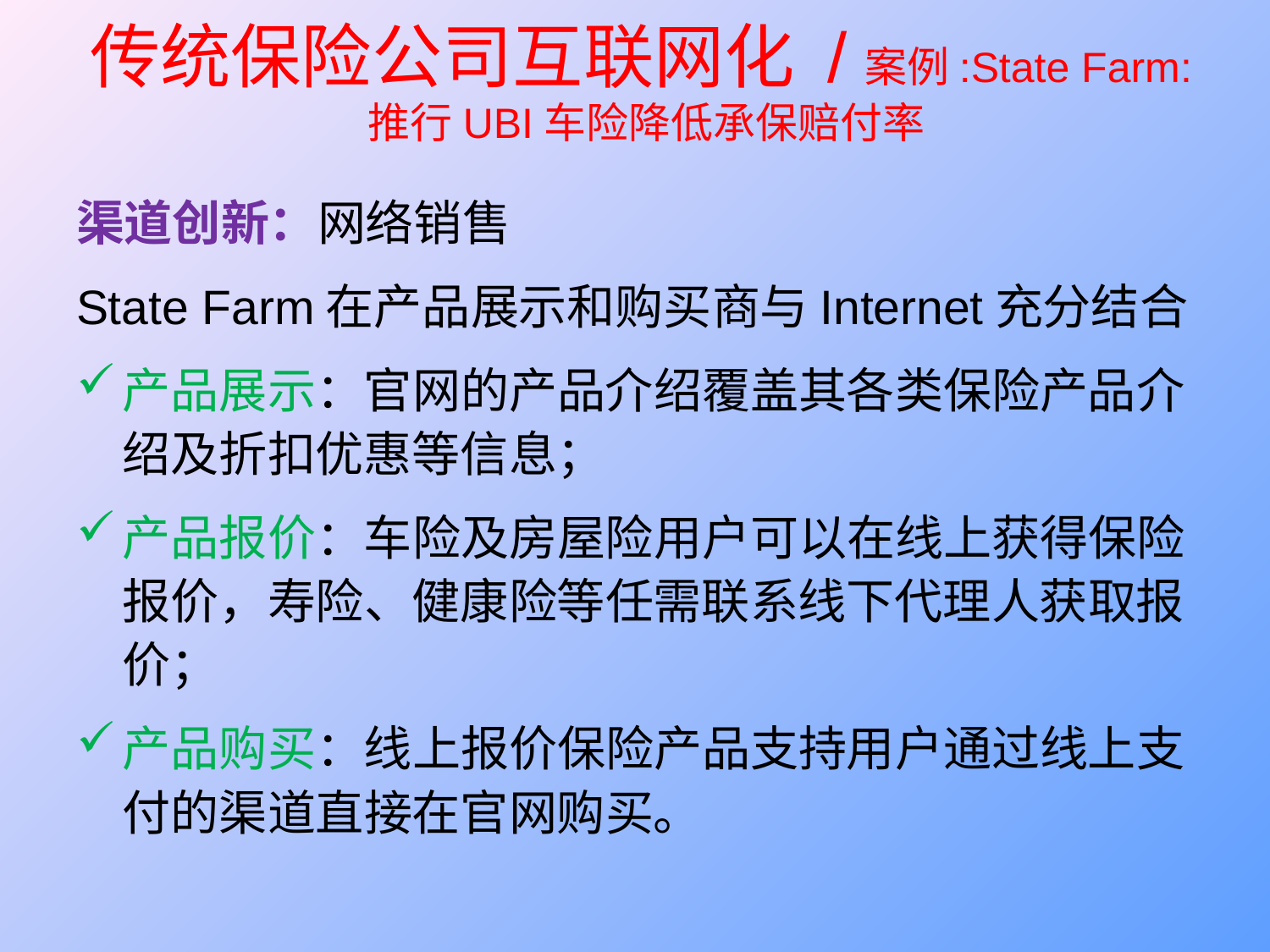

# 传统保险公司互联网化 /案例:State Farm:推行UBI车险降低承保赔付率
渠道创新：网络销售
State Farm在产品展示和购买商与Internet充分结合
产品展示：官网的产品介绍覆盖其各类保险产品介绍及折扣优惠等信息；
产品报价：车险及房屋险用户可以在线上获得保险报价，寿险、健康险等任需联系线下代理人获取报价；
产品购买：线上报价保险产品支持用户通过线上支付的渠道直接在官网购买。